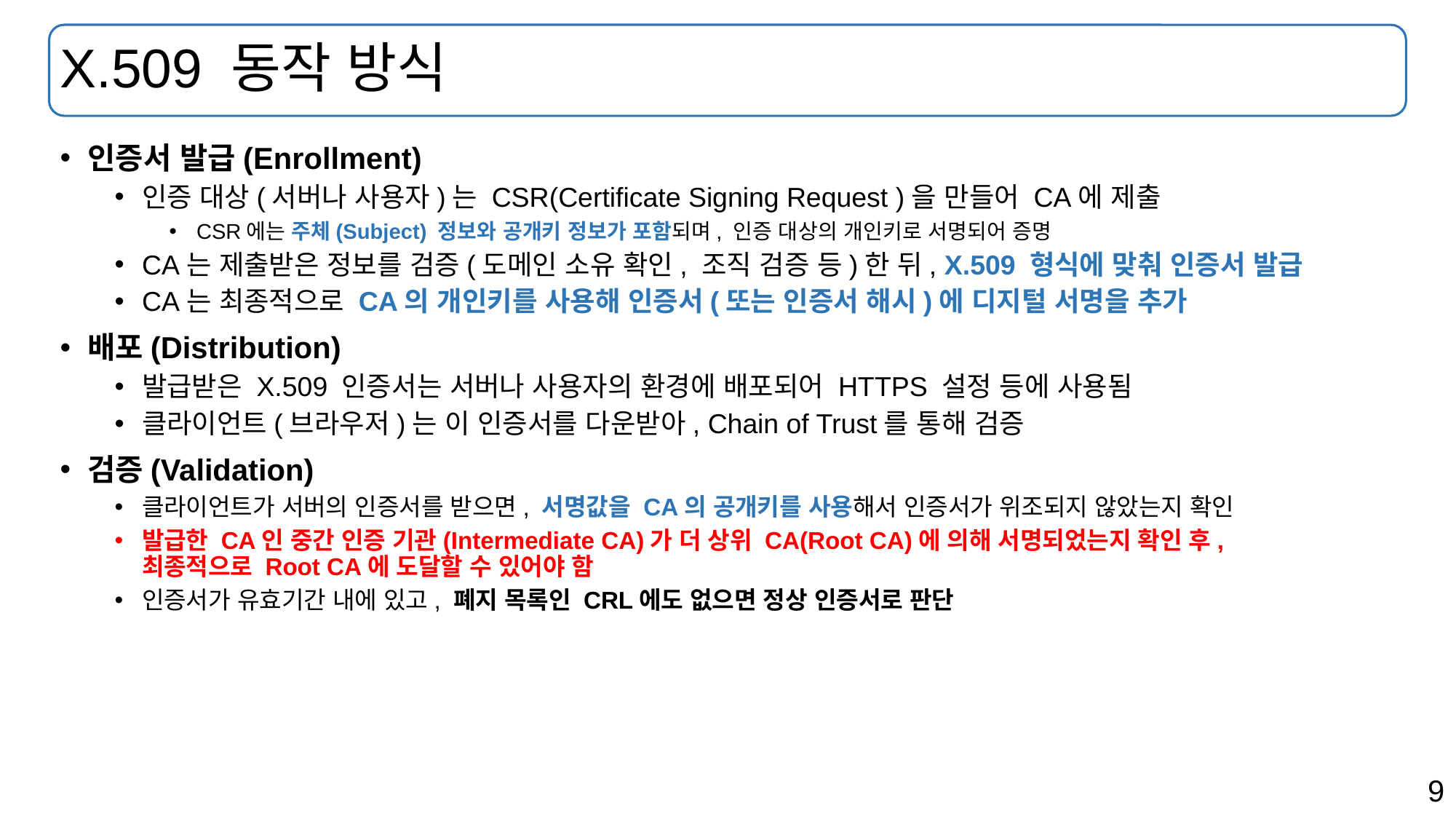

# X.509 동작 방식
인증서 발급(Enrollment)
인증 대상(서버나 사용자)는 CSR(Certificate Signing Request )을 만들어 CA에 제출
CSR에는 주체(Subject) 정보와 공개키 정보가 포함되며, 인증 대상의 개인키로 서명되어 증명
CA는 제출받은 정보를 검증(도메인 소유 확인, 조직 검증 등)한 뒤, X.509 형식에 맞춰 인증서 발급
CA는 최종적으로 CA의 개인키를 사용해 인증서(또는 인증서 해시)에 디지털 서명을 추가
배포(Distribution)
발급받은 X.509 인증서는 서버나 사용자의 환경에 배포되어 HTTPS 설정 등에 사용됨
클라이언트(브라우저)는 이 인증서를 다운받아, Chain of Trust를 통해 검증
검증(Validation)
클라이언트가 서버의 인증서를 받으면, 서명값을 CA의 공개키를 사용해서 인증서가 위조되지 않았는지 확인
발급한 CA인 중간 인증 기관(Intermediate CA)가 더 상위 CA(Root CA)에 의해 서명되었는지 확인 후,
최종적으로 Root CA에 도달할 수 있어야 함
인증서가 유효기간 내에 있고, 폐지 목록인 CRL에도 없으면 정상 인증서로 판단